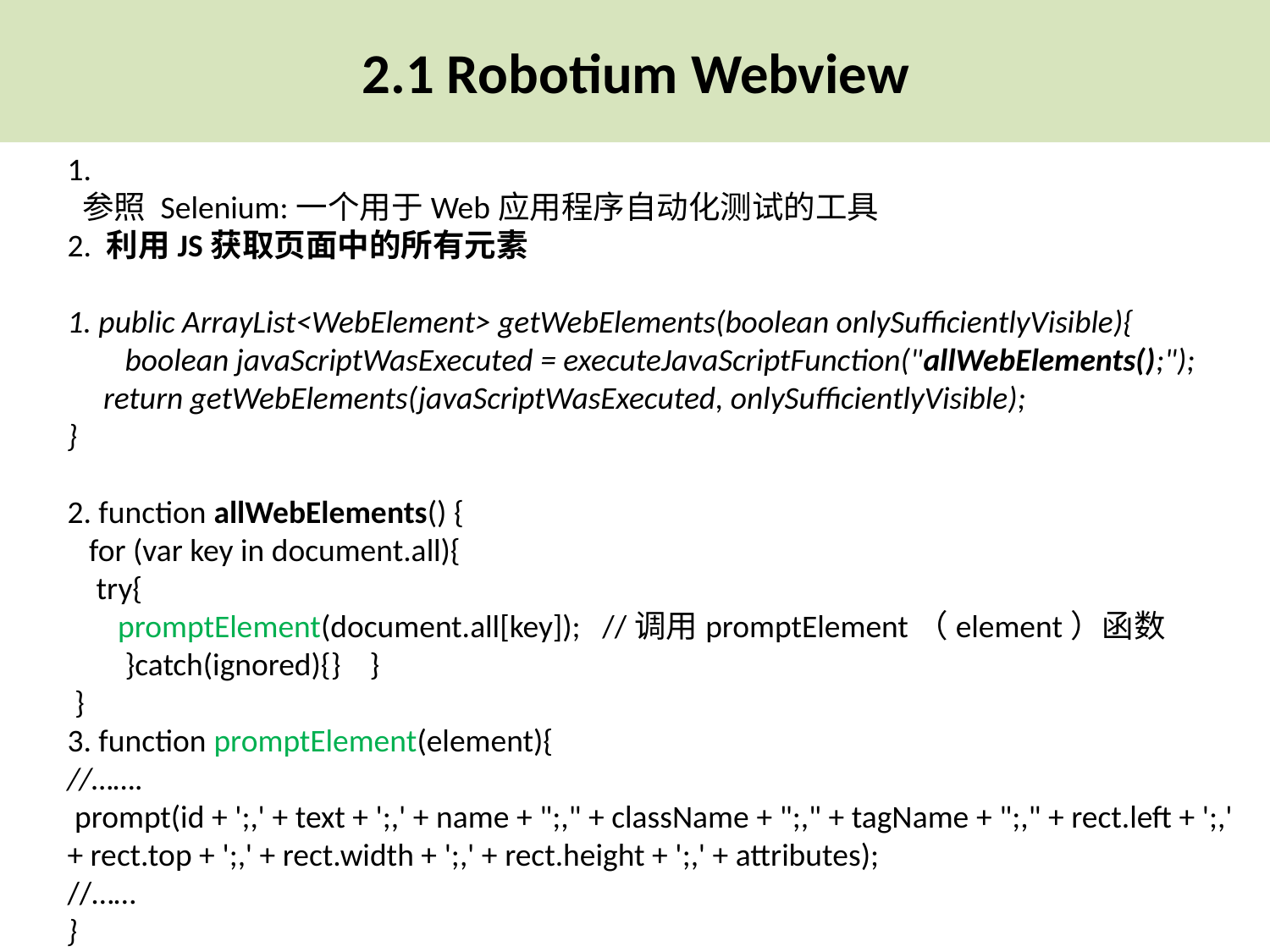

2.1 Robotium Webview
1.
 参照 Selenium:一个用于Web应用程序自动化测试的工具
2. 利用JS获取页面中的所有元素

1. public ArrayList<WebElement> getWebElements(boolean onlySufficientlyVisible){
        boolean javaScriptWasExecuted = executeJavaScriptFunction("allWebElements();");
     return getWebElements(javaScriptWasExecuted, onlySufficientlyVisible);
}

2. function allWebElements() {
   for (var key in document.all){
    try{
       promptElement(document.all[key]);   //调用promptElement（element）函数
        }catch(ignored){}    }
 }
3. function promptElement(element){
//…….
 prompt(id + ';,' + text + ';,' + name + ";," + className + ";," + tagName + ";," + rect.left + ';,' + rect.top + ';,' + rect.width + ';,' + rect.height + ';,' + attributes);
//……
}